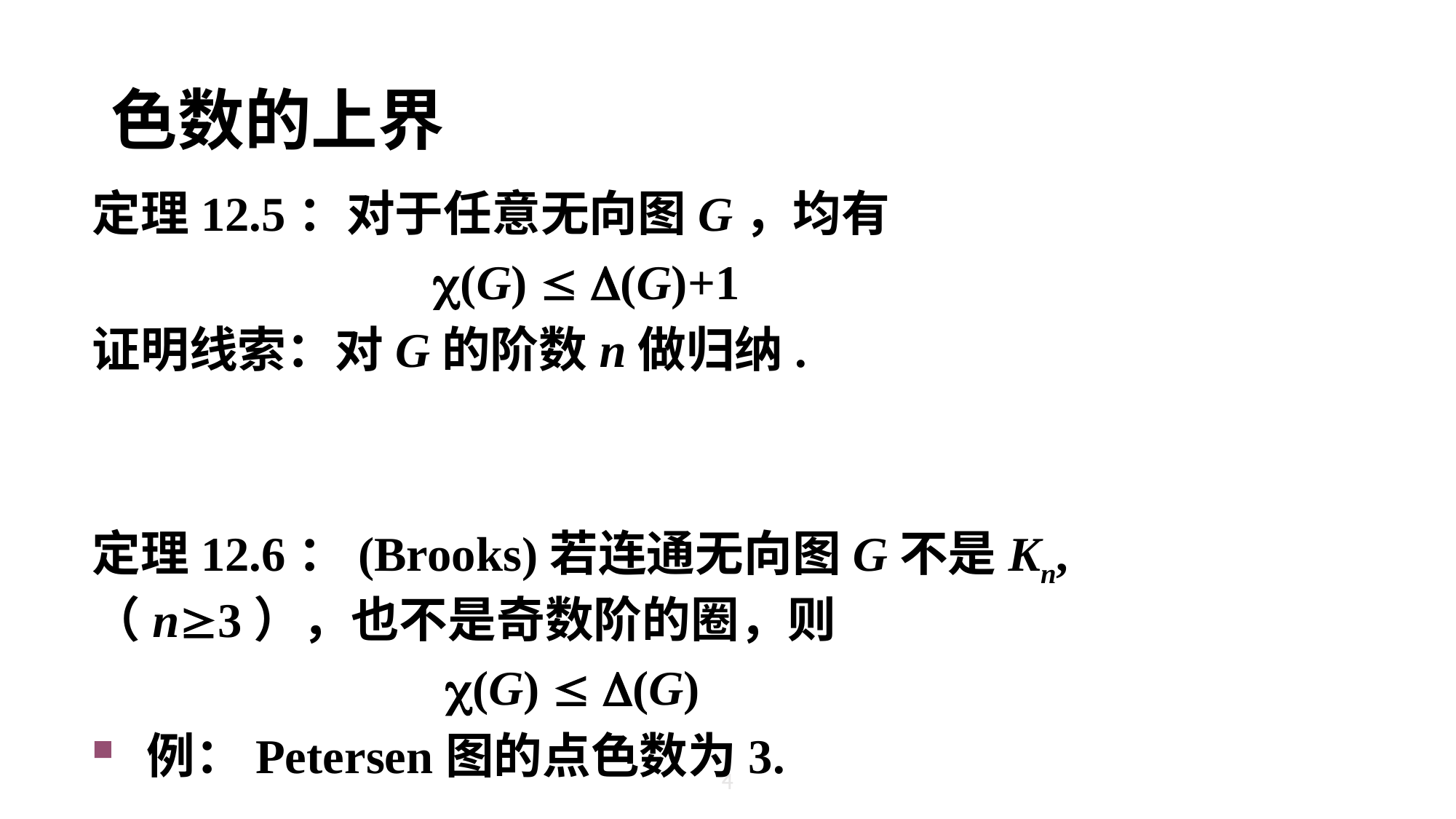

# 色数的上界
定理12.5：对于任意无向图G，均有
                            χ(G) ≤ Δ(G)+1
证明线索：对G的阶数n做归纳.

定理12.6：(Brooks)若连通无向图G不是Kn,（n≥3），也不是奇数阶的圈，则
                             χ(G) ≤ Δ(G)
例：Petersen图的点色数为3.
4